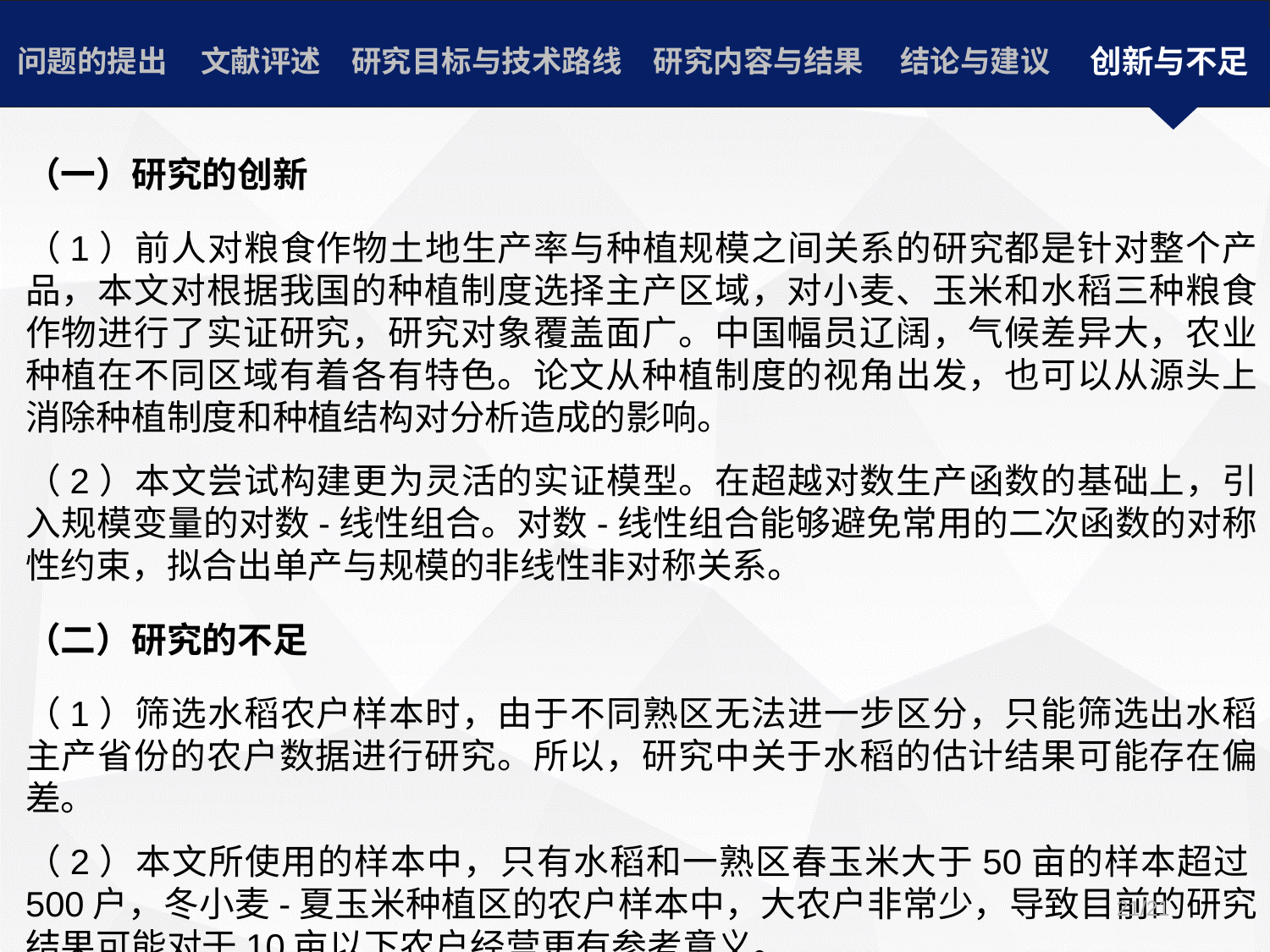

| 问题的提出 | 文献评述 | 研究目标与技术路线 | 研究内容与结果 | 结论与建议 | 创新与不足 |
| --- | --- | --- | --- | --- | --- |

（一）研究的创新
（1）前人对粮食作物土地生产率与种植规模之间关系的研究都是针对整个产品，本文对根据我国的种植制度选择主产区域，对小麦、玉米和水稻三种粮食作物进行了实证研究，研究对象覆盖面广。中国幅员辽阔，气候差异大，农业种植在不同区域有着各有特色。论文从种植制度的视角出发，也可以从源头上消除种植制度和种植结构对分析造成的影响。
（2）本文尝试构建更为灵活的实证模型。在超越对数生产函数的基础上，引入规模变量的对数-线性组合。对数-线性组合能够避免常用的二次函数的对称性约束，拟合出单产与规模的非线性非对称关系。
（二）研究的不足
（1）筛选水稻农户样本时，由于不同熟区无法进一步区分，只能筛选出水稻主产省份的农户数据进行研究。所以，研究中关于水稻的估计结果可能存在偏差。
（2）本文所使用的样本中，只有水稻和一熟区春玉米大于50亩的样本超过500户，冬小麦-夏玉米种植区的农户样本中，大农户非常少，导致目前的研究结果可能对于10亩以下农户经营更有参考意义。
21/21